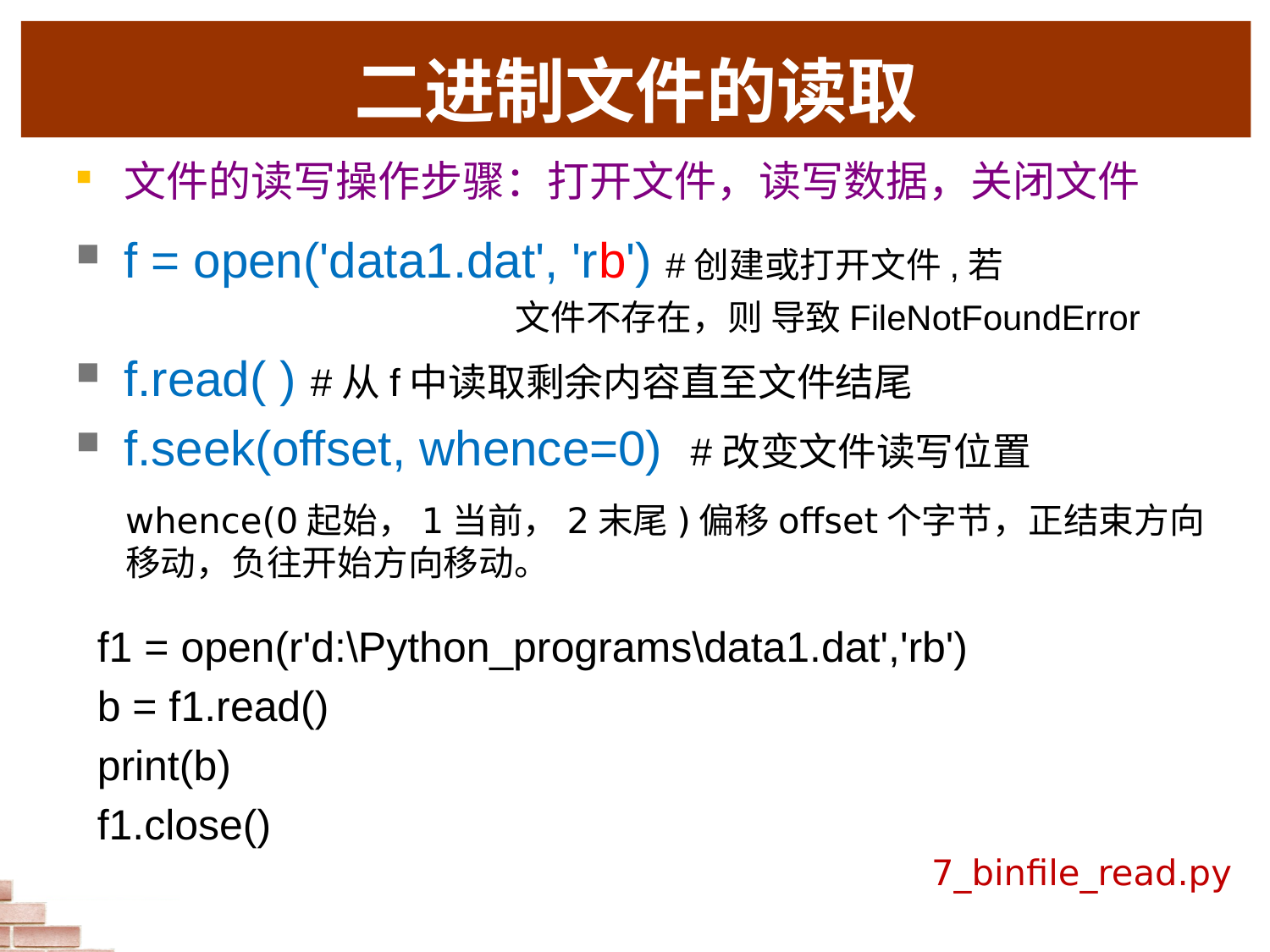

二进制文件的读取
文件的读写操作步骤：打开文件，读写数据，关闭文件
f = open('data1.dat', 'rb') #创建或打开文件,若
                                                       文件不存在，则 导致FileNotFoundError
f.read( ) #从f中读取剩余内容直至文件结尾
f.seek(offset, whence=0)  #改变文件读写位置
whence(0起始，1当前，2末尾)偏移offset个字节，正结束方向移动，负往开始方向移动。
f1 = open(r'd:\Python_programs\data1.dat','rb')
b = f1.read()
print(b)
f1.close()
7_binfile_read.py